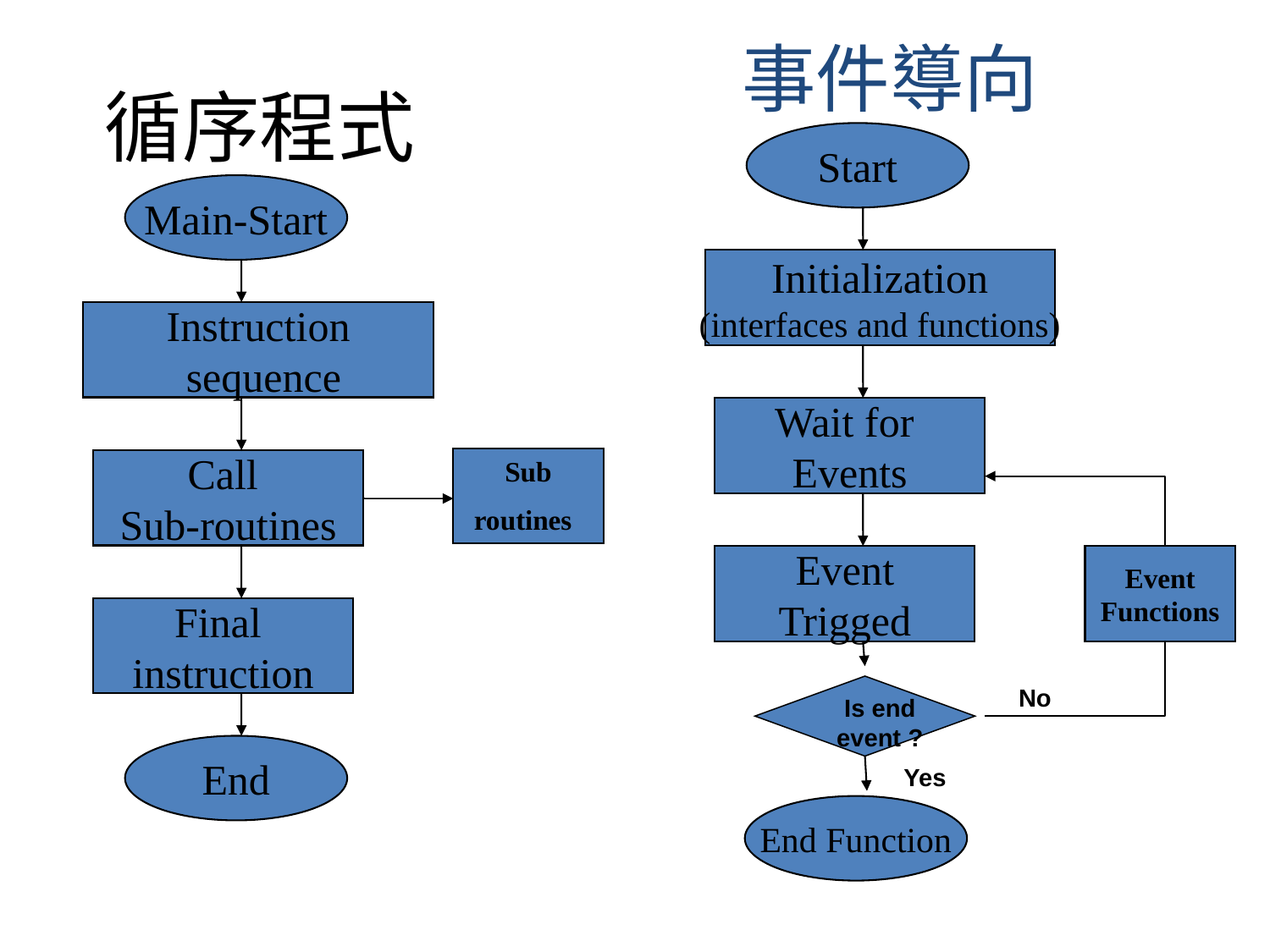

事件導向
# 循序程式
Start
Main-Start

Initialization
(interfaces and functions)

Instruction
 sequence

Wait for
Events
Sub
routines
Call
Sub-routines

Event
Trigged
Event
Functions
Final
instruction

No

Is end event ?

End

Yes
End Function